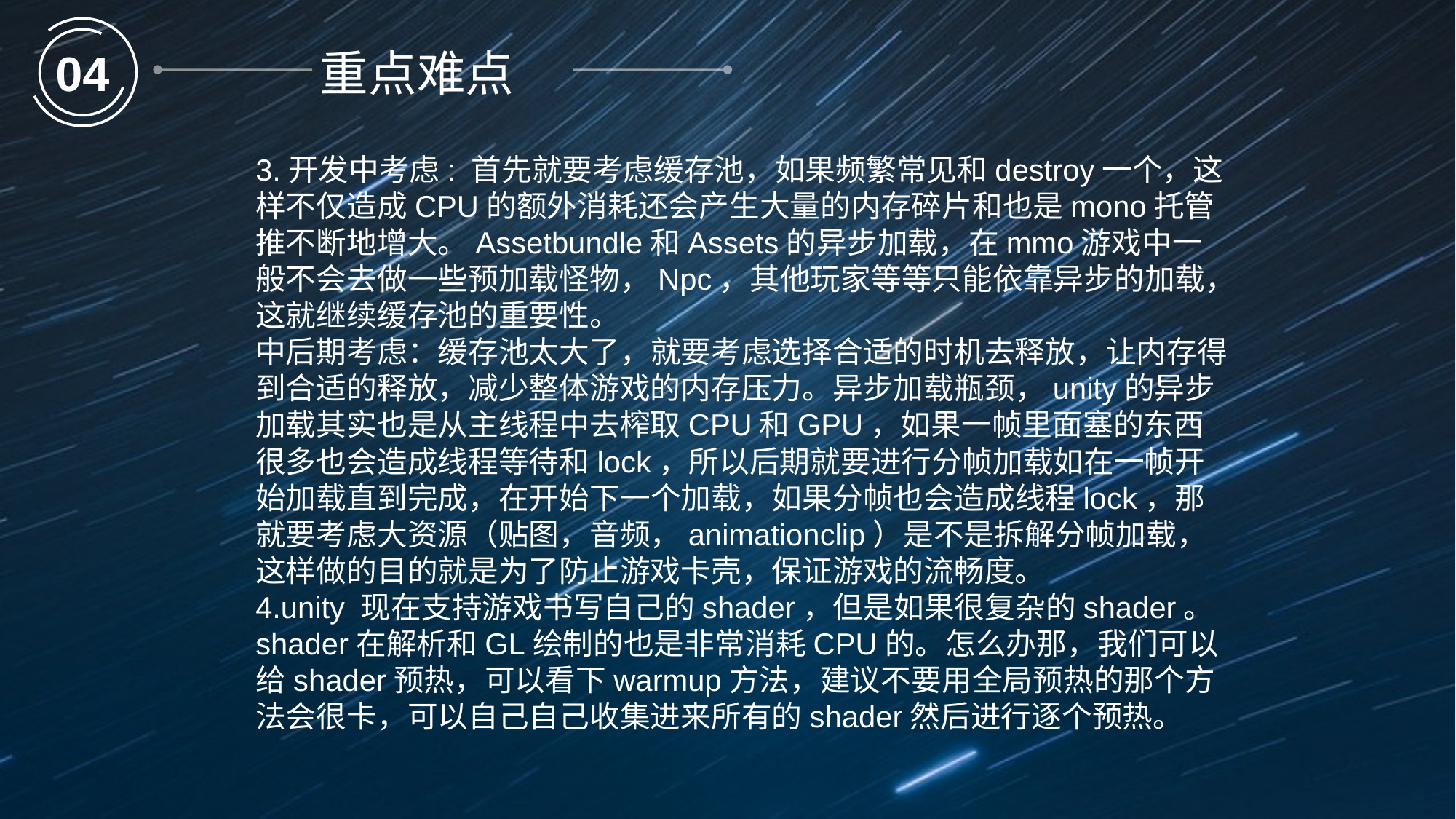

04
重点难点
3.开发中考虑: 首先就要考虑缓存池，如果频繁常见和destroy一个，这样不仅造成CPU的额外消耗还会产生大量的内存碎片和也是mono托管推不断地增大。Assetbundle和Assets的异步加载，在mmo游戏中一般不会去做一些预加载怪物，Npc，其他玩家等等只能依靠异步的加载，这就继续缓存池的重要性。
中后期考虑：缓存池太大了，就要考虑选择合适的时机去释放，让内存得到合适的释放，减少整体游戏的内存压力。异步加载瓶颈，unity的异步加载其实也是从主线程中去榨取CPU和GPU，如果一帧里面塞的东西很多也会造成线程等待和lock，所以后期就要进行分帧加载如在一帧开始加载直到完成，在开始下一个加载，如果分帧也会造成线程lock，那就要考虑大资源（贴图，音频，animationclip）是不是拆解分帧加载，这样做的目的就是为了防止游戏卡壳，保证游戏的流畅度。
4.unity 现在支持游戏书写自己的shader，但是如果很复杂的shader。shader在解析和GL绘制的也是非常消耗CPU的。怎么办那，我们可以给shader预热，可以看下warmup方法，建议不要用全局预热的那个方法会很卡，可以自己自己收集进来所有的shader然后进行逐个预热。